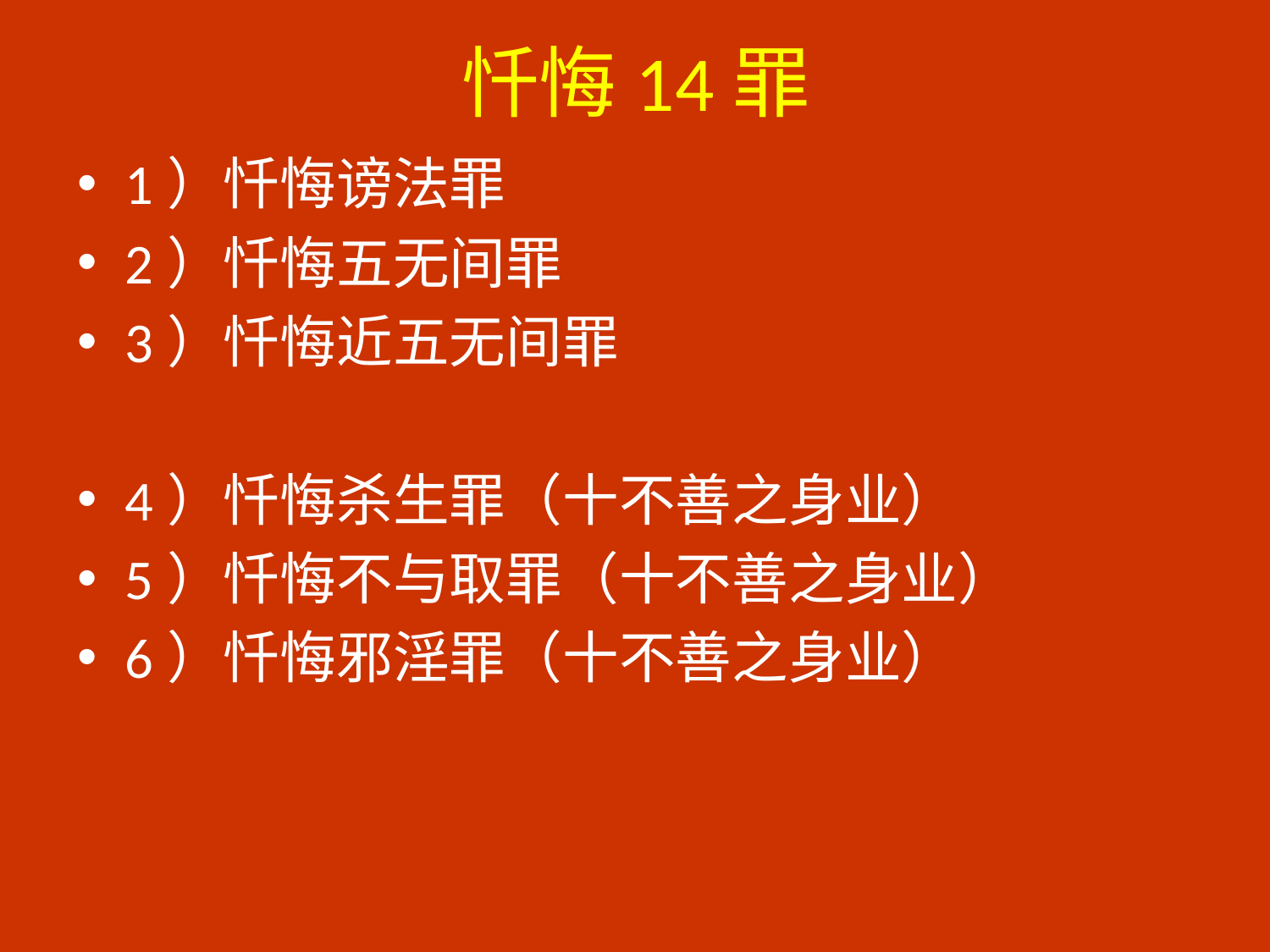

# 忏悔14罪
1）忏悔谤法罪
2）忏悔五无间罪
3）忏悔近五无间罪

4）忏悔杀生罪（十不善之身业）
5）忏悔不与取罪（十不善之身业）
6）忏悔邪淫罪（十不善之身业）